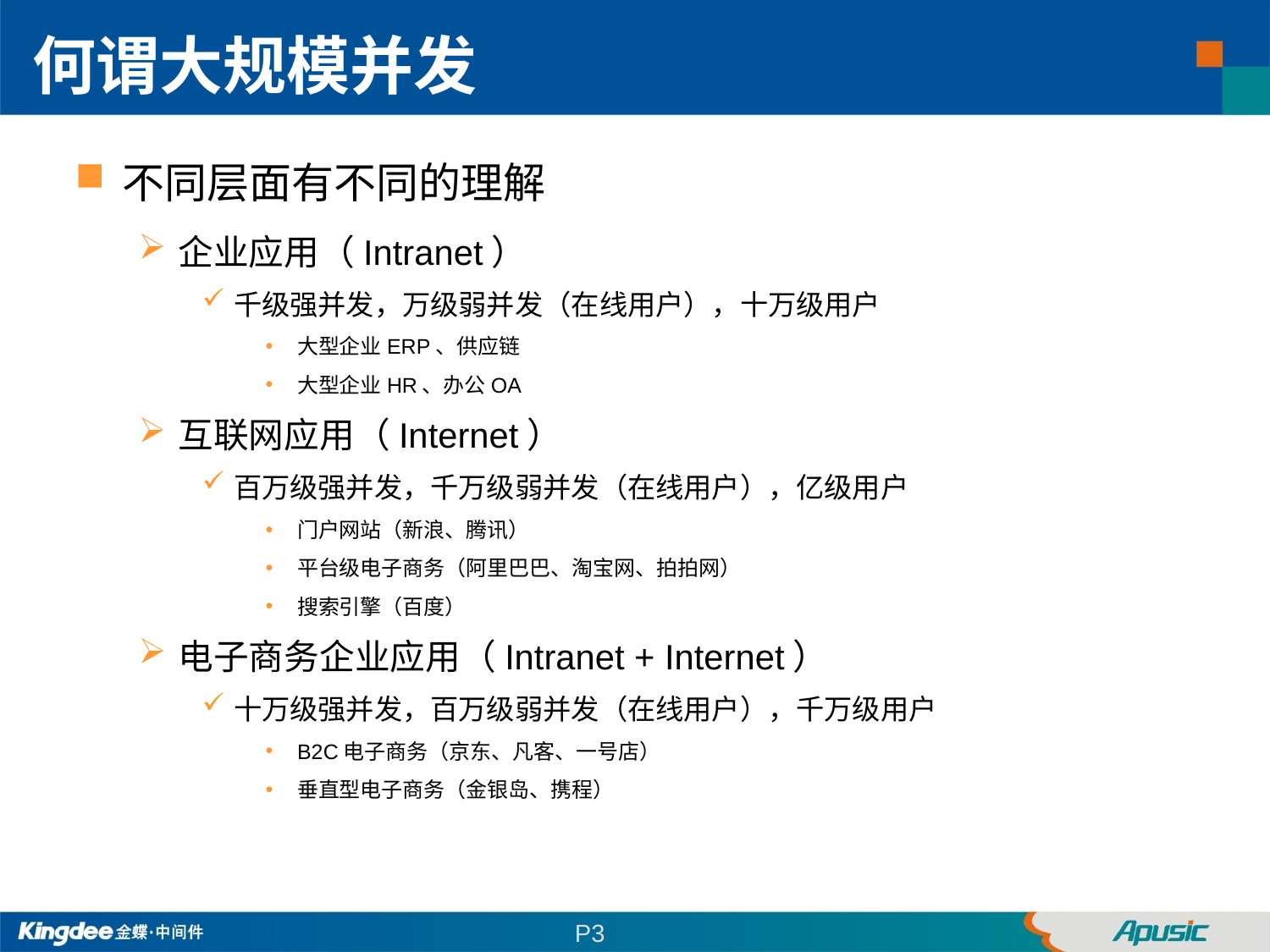

何谓大规模并发
不同层面有不同的理解
企业应用（Intranet）
千级强并发，万级弱并发（在线用户），十万级用户
大型企业ERP、供应链
大型企业HR、办公OA
互联网应用（Internet）
百万级强并发，千万级弱并发（在线用户），亿级用户
门户网站（新浪、腾讯）
平台级电子商务（阿里巴巴、淘宝网、拍拍网）
搜索引擎（百度）
电子商务企业应用（Intranet + Internet）
十万级强并发，百万级弱并发（在线用户），千万级用户
B2C电子商务（京东、凡客、一号店）
垂直型电子商务（金银岛、携程）